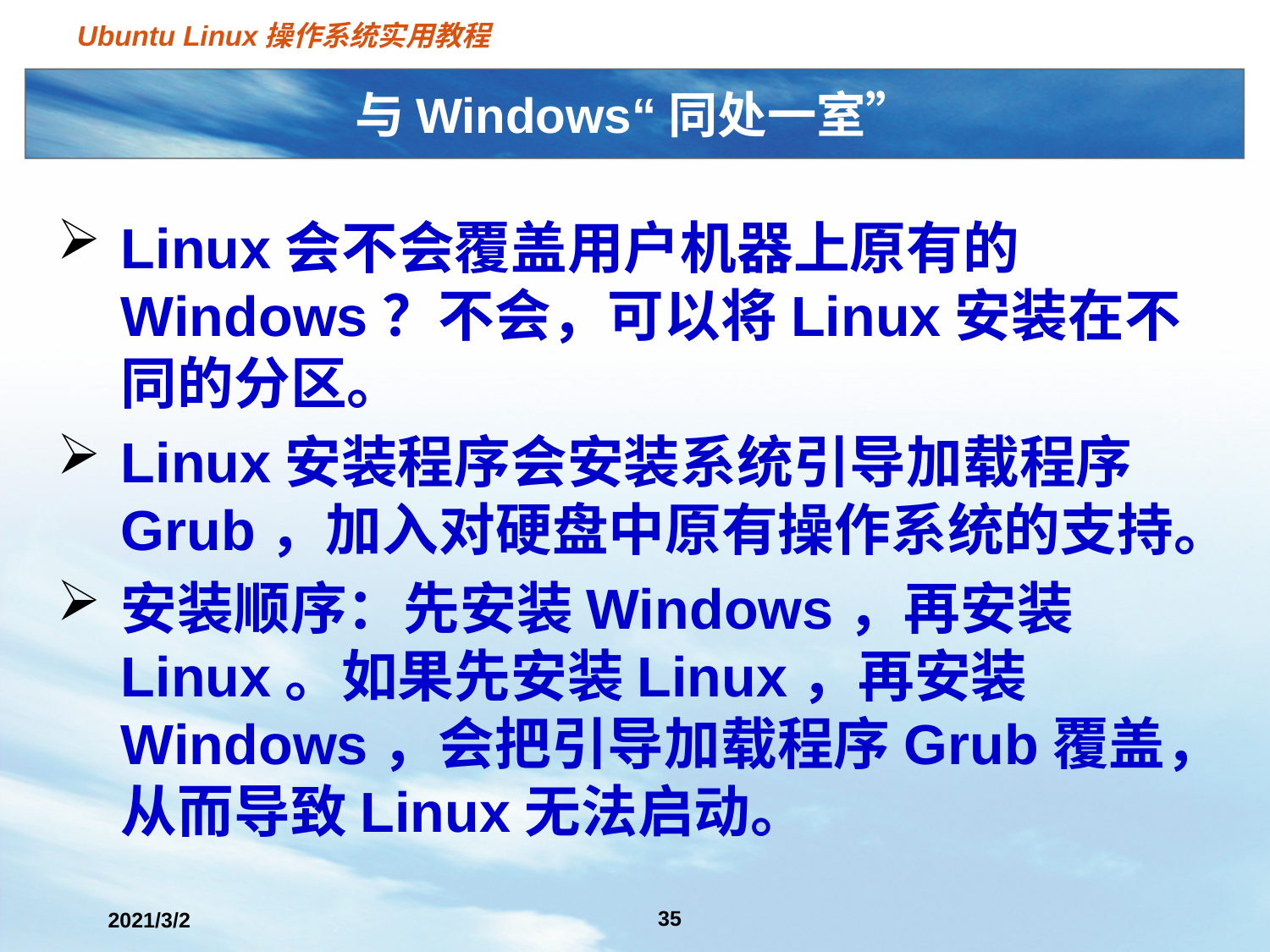

# 与Windows“同处一室”
Linux会不会覆盖用户机器上原有的Windows？不会，可以将Linux安装在不同的分区。
Linux安装程序会安装系统引导加载程序Grub，加入对硬盘中原有操作系统的支持。
安装顺序：先安装Windows，再安装Linux。如果先安装Linux，再安装Windows，会把引导加载程序Grub覆盖，从而导致Linux无法启动。
35
2021/3/2